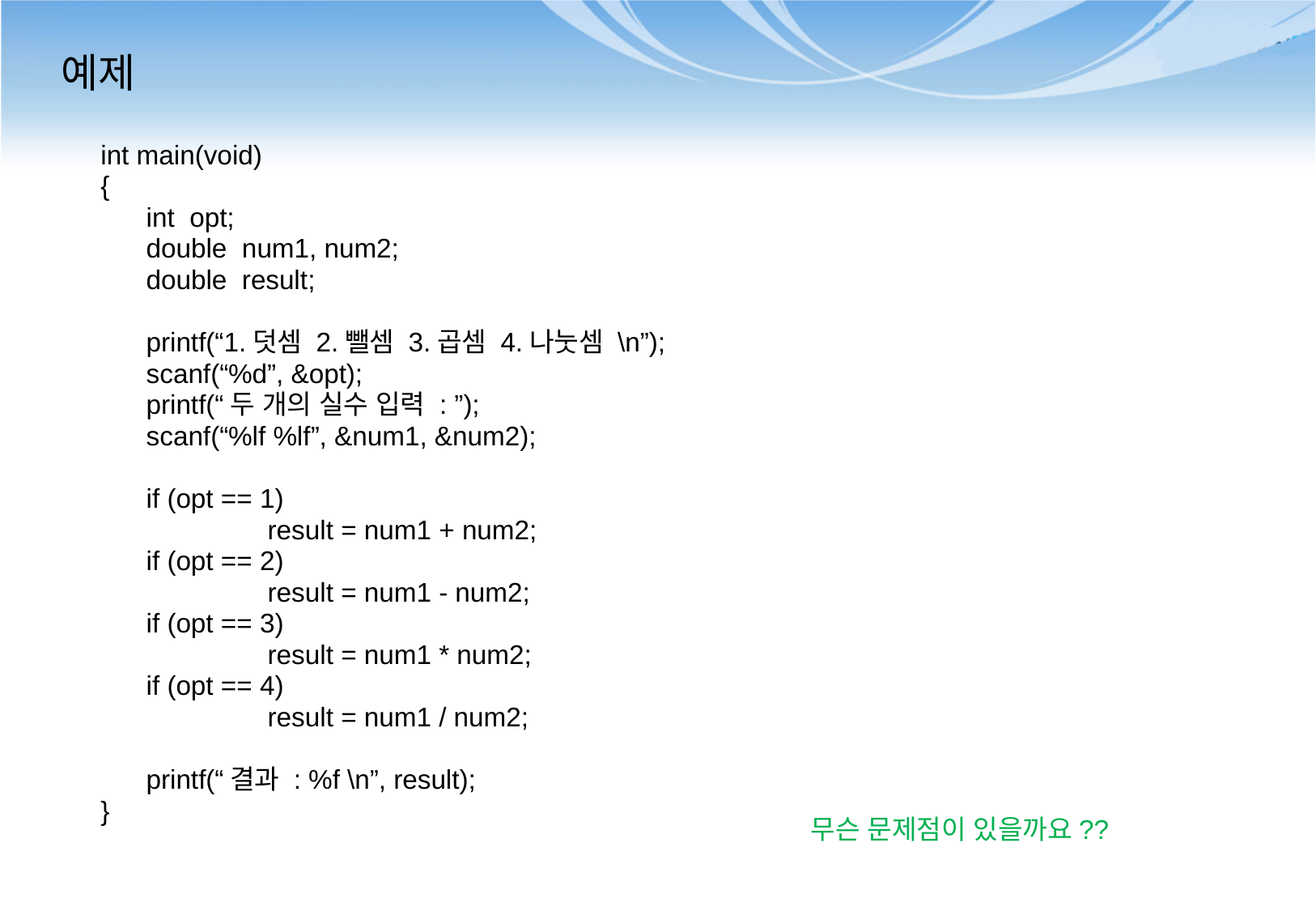

# 예제
int main(void)
{
	int  opt;
	double  num1, num2;
	double  result;

	printf(“1.덧셈 2.뺄셈 3.곱셈 4.나눗셈 \n”);
	scanf(“%d”, &opt);
	printf(“두 개의 실수 입력 : ”);
	scanf(“%lf %lf”, &num1, &num2);

	if (opt == 1)
		result = num1 + num2;
	if (opt == 2)
		result = num1 - num2;
	if (opt == 3)
		result = num1 * num2;
	if (opt == 4)
		result = num1 / num2;

	printf(“결과 : %f \n”, result);
}
무슨 문제점이 있을까요??